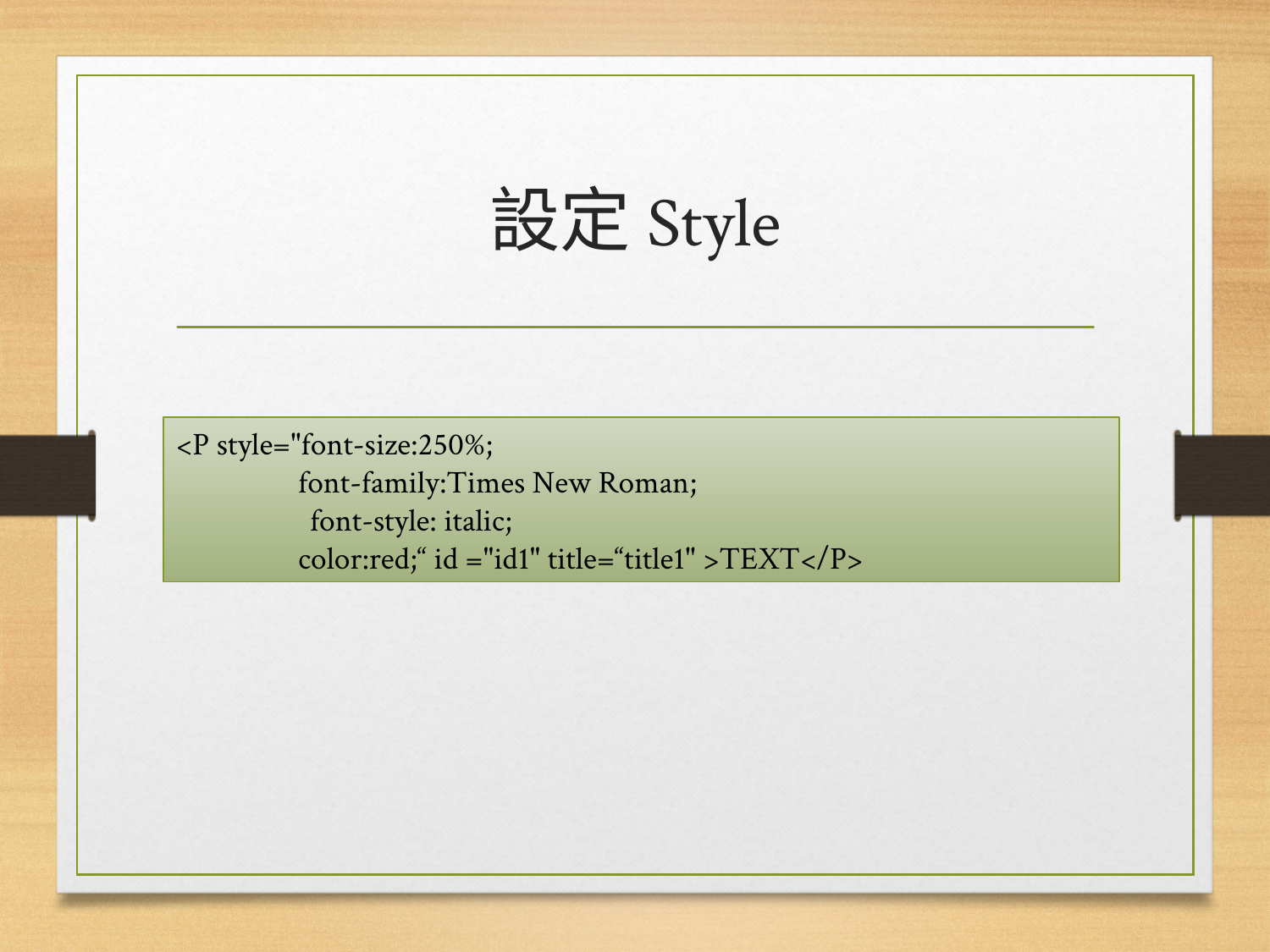

# 設定Style
<P style="font-size:250%;
                 font-family:Times New Roman;
	 font-style: italic;
                 color:red;“ id ="id1" title=“title1" >TEXT</P>